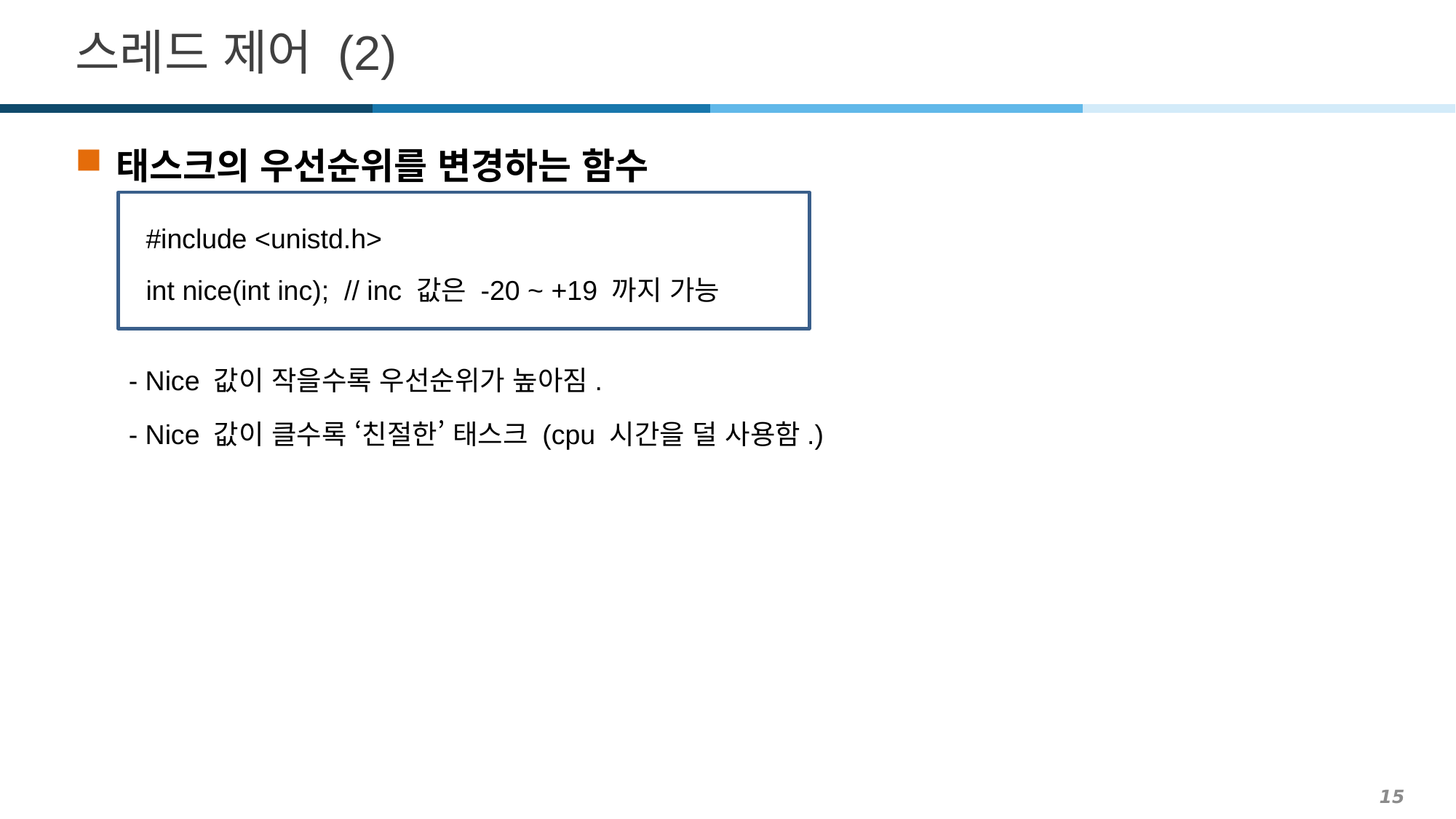

# 스레드 제어 (2)
태스크의 우선순위를 변경하는 함수

- Nice 값이 작을수록 우선순위가 높아짐.
- Nice 값이 클수록 ‘친절한’ 태스크 (cpu 시간을 덜 사용함.)

#include <unistd.h>
int nice(int inc);  // inc 값은 -20 ~ +19 까지 가능